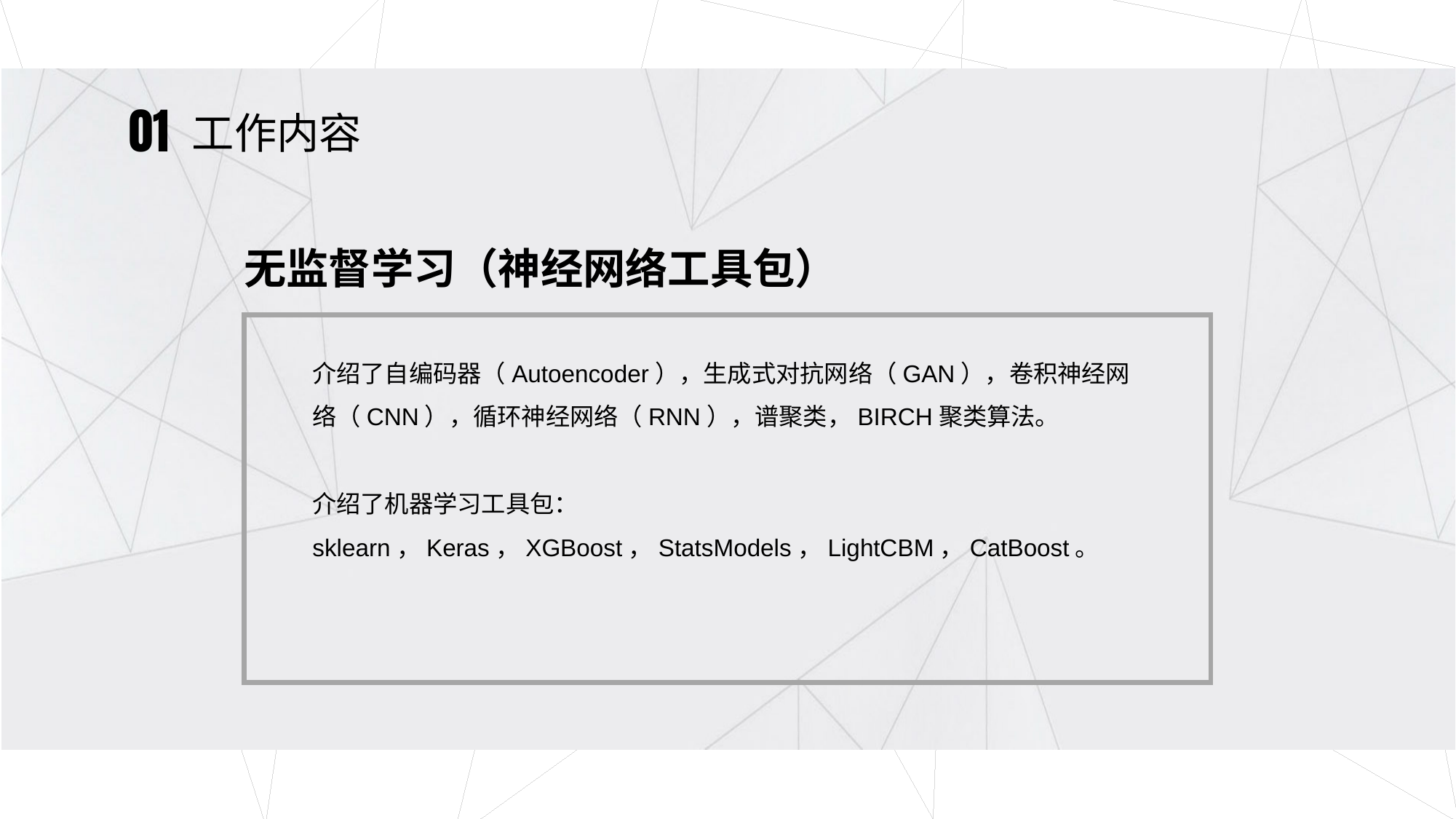

01
工作内容
无监督学习（神经网络工具包）

介绍了自编码器（Autoencoder），生成式对抗网络（GAN），卷积神经网络（CNN），循环神经网络（RNN），谱聚类，BIRCH聚类算法。

介绍了机器学习工具包：sklearn，Keras，XGBoost，StatsModels，LightCBM，CatBoost。